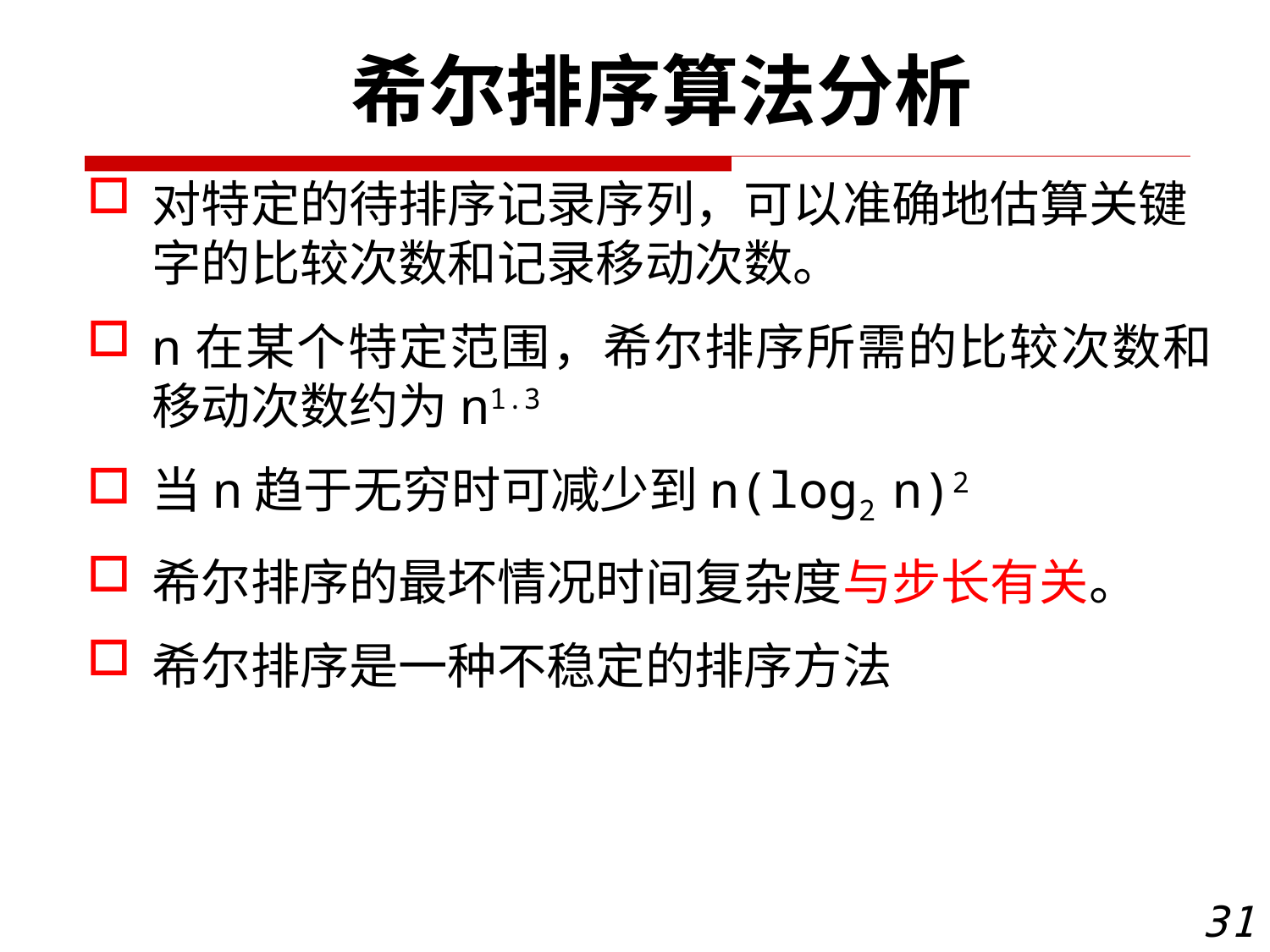

希尔排序算法分析
对特定的待排序记录序列，可以准确地估算关键字的比较次数和记录移动次数。
n在某个特定范围，希尔排序所需的比较次数和移动次数约为n1.3
当n趋于无穷时可减少到n(log2 n)2
希尔排序的最坏情况时间复杂度与步长有关。
希尔排序是一种不稳定的排序方法
31